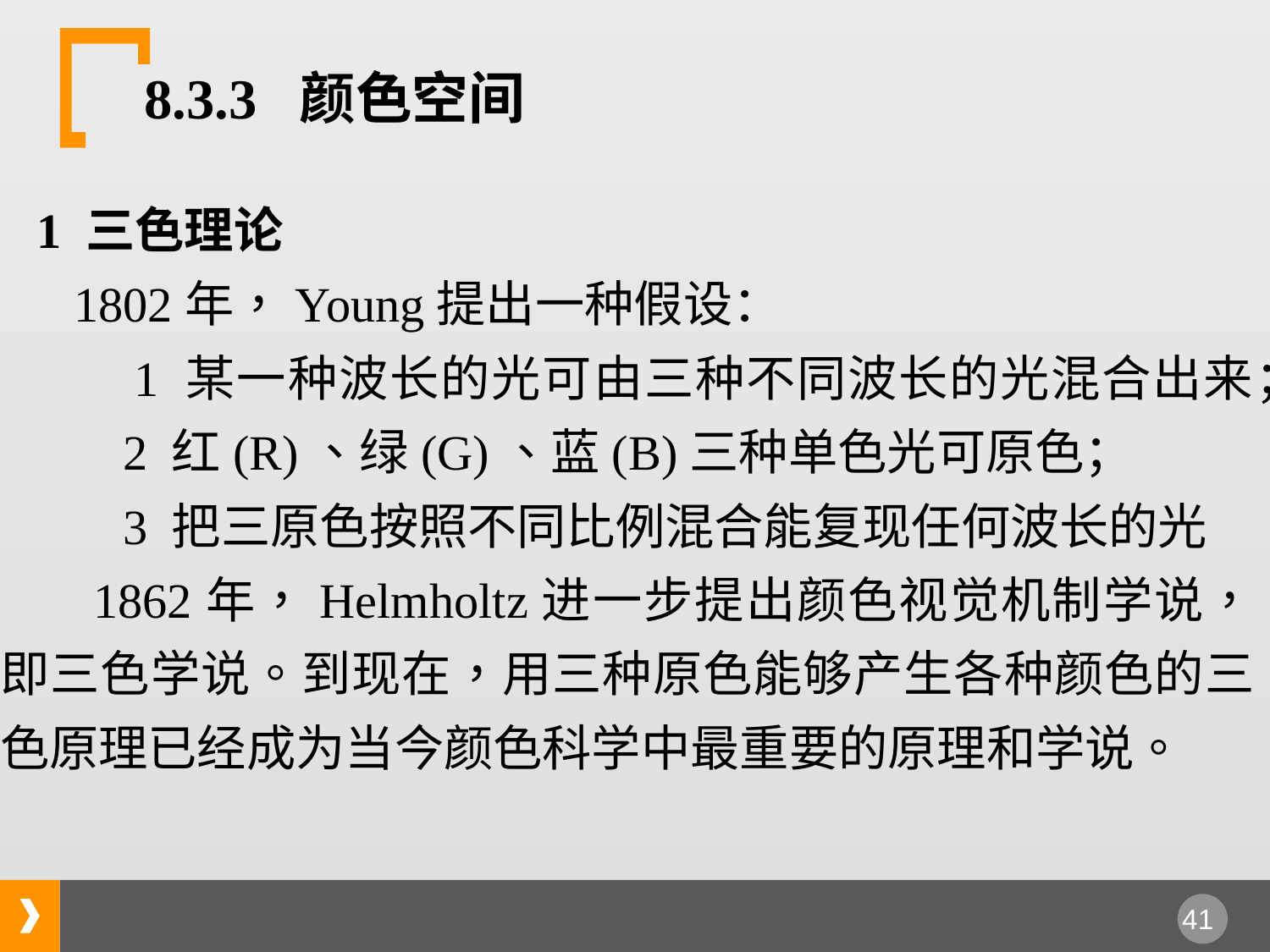

8.3.3  颜色空间
1 三色理论
   1802年，Young提出一种假设：
       1 某一种波长的光可由三种不同波长的光混合出来；
       2 红(R)、绿(G)、蓝(B)三种单色光可原色；
       3 把三原色按照不同比例混合能复现任何波长的光
    1862年，Helmholtz进一步提出颜色视觉机制学说，即三色学说。到现在，用三种原色能够产生各种颜色的三色原理已经成为当今颜色科学中最重要的原理和学说。